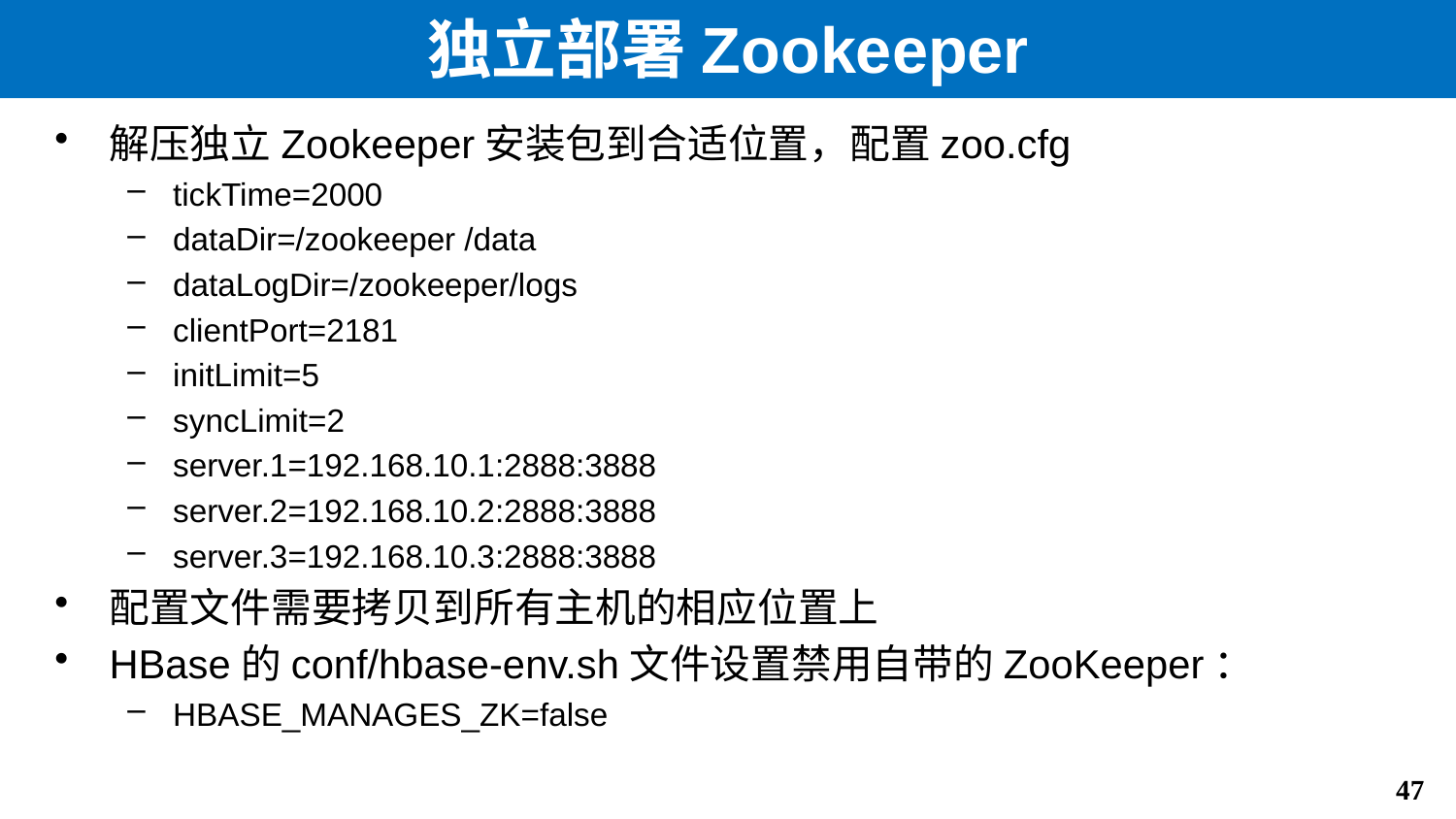

# 独立部署Zookeeper
解压独立Zookeeper安装包到合适位置，配置zoo.cfg
tickTime=2000
dataDir=/zookeeper /data
dataLogDir=/zookeeper/logs
clientPort=2181
initLimit=5
syncLimit=2
server.1=192.168.10.1:2888:3888
server.2=192.168.10.2:2888:3888
server.3=192.168.10.3:2888:3888
配置文件需要拷贝到所有主机的相应位置上
HBase的conf/hbase-env.sh文件设置禁用自带的ZooKeeper：
HBASE_MANAGES_ZK=false